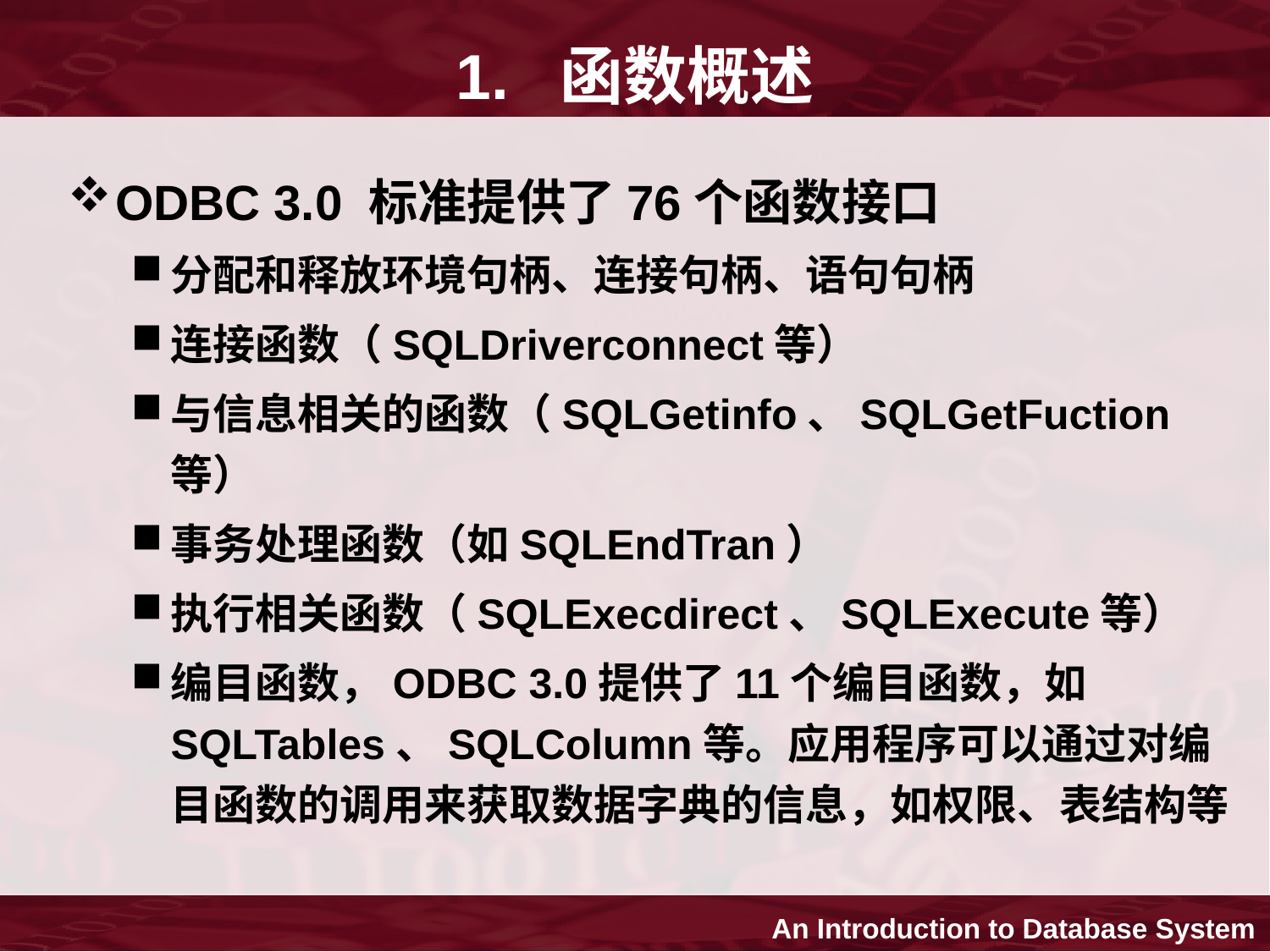

# 1.  函数概述
ODBC 3.0 标准提供了76个函数接口
分配和释放环境句柄、连接句柄、语句句柄
连接函数（SQLDriverconnect等）
与信息相关的函数（SQLGetinfo、SQLGetFuction等）
事务处理函数（如SQLEndTran）
执行相关函数（SQLExecdirect、SQLExecute等）
编目函数，ODBC 3.0提供了11个编目函数，如SQLTables、SQLColumn等。应用程序可以通过对编目函数的调用来获取数据字典的信息，如权限、表结构等